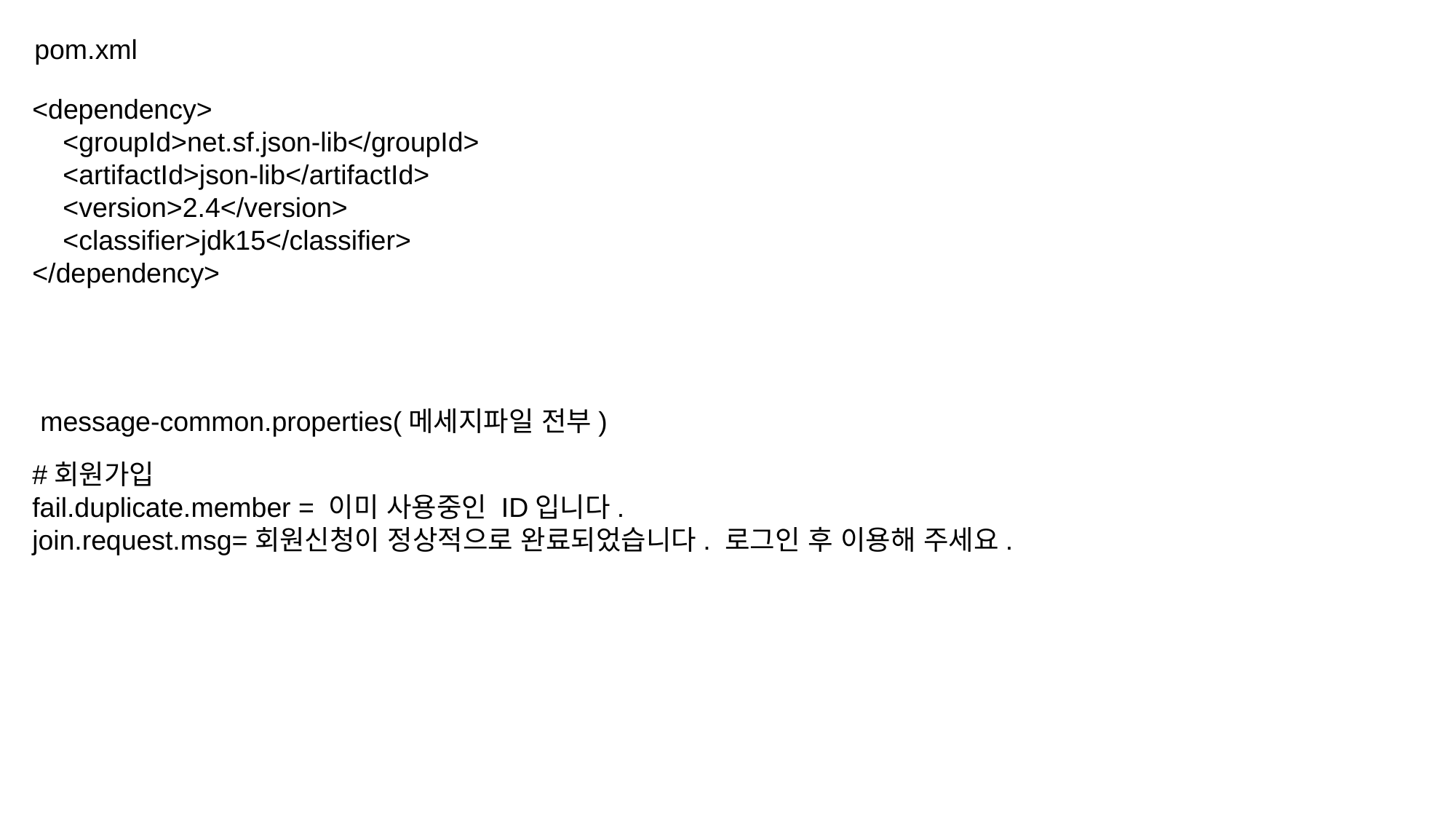

pom.xml
<dependency>
    <groupId>net.sf.json-lib</groupId>
    <artifactId>json-lib</artifactId>
    <version>2.4</version>
    <classifier>jdk15</classifier>
</dependency>
message-common.properties(메세지파일 전부)
#회원가입
fail.duplicate.member = 이미 사용중인 ID입니다.
join.request.msg=회원신청이 정상적으로 완료되었습니다. 로그인 후 이용해 주세요.